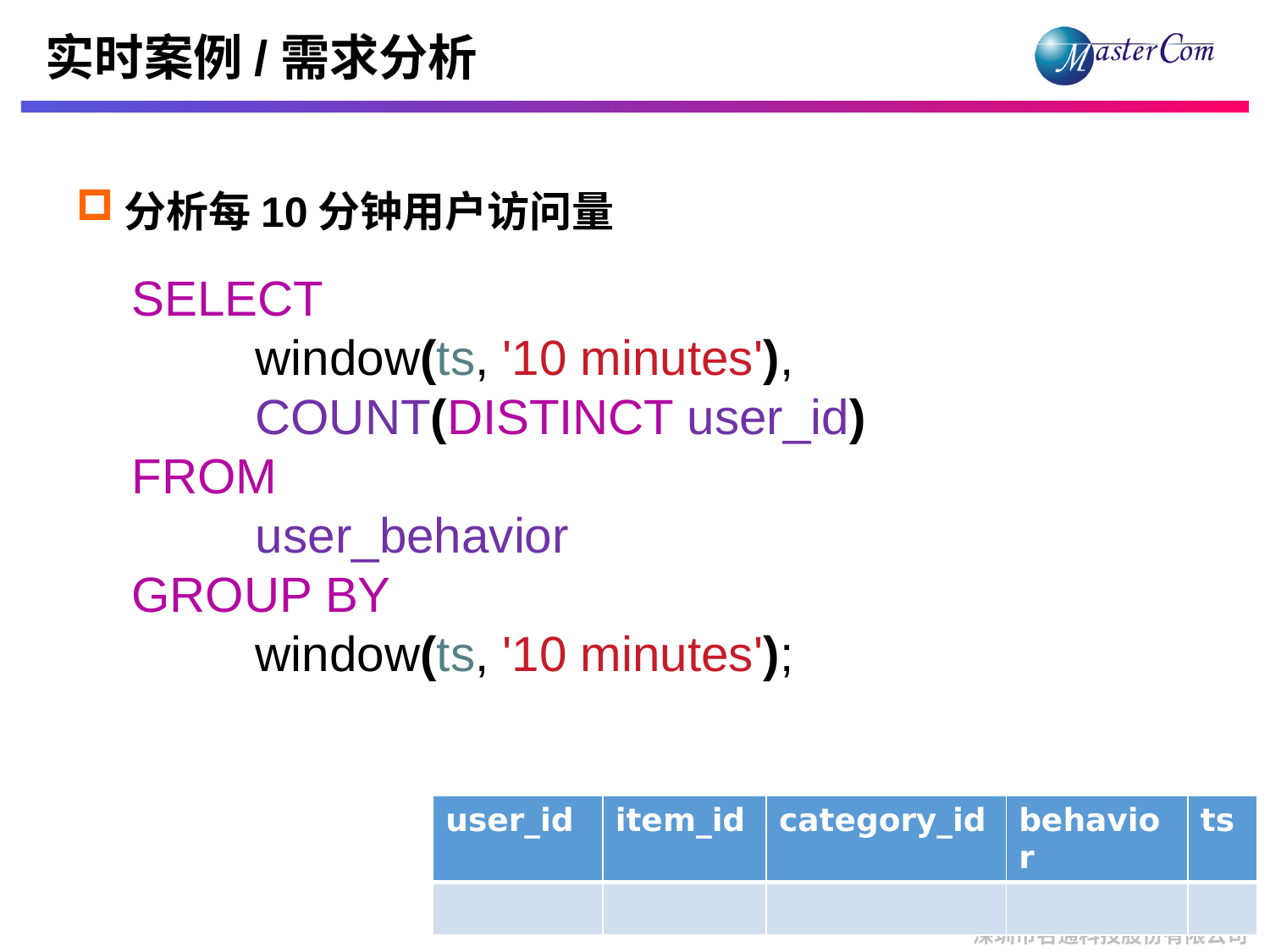

# 实时案例/需求分析
分析每10分钟用户访问量
SELECT
         window(ts, '10 minutes'),
         COUNT(DISTINCT user_id)
FROM
         user_behavior
GROUP BY
         window(ts, '10 minutes');
| user\_id | item\_id | category\_id | behavior | ts |
| --- | --- | --- | --- | --- |
|  |  |  |  |  |